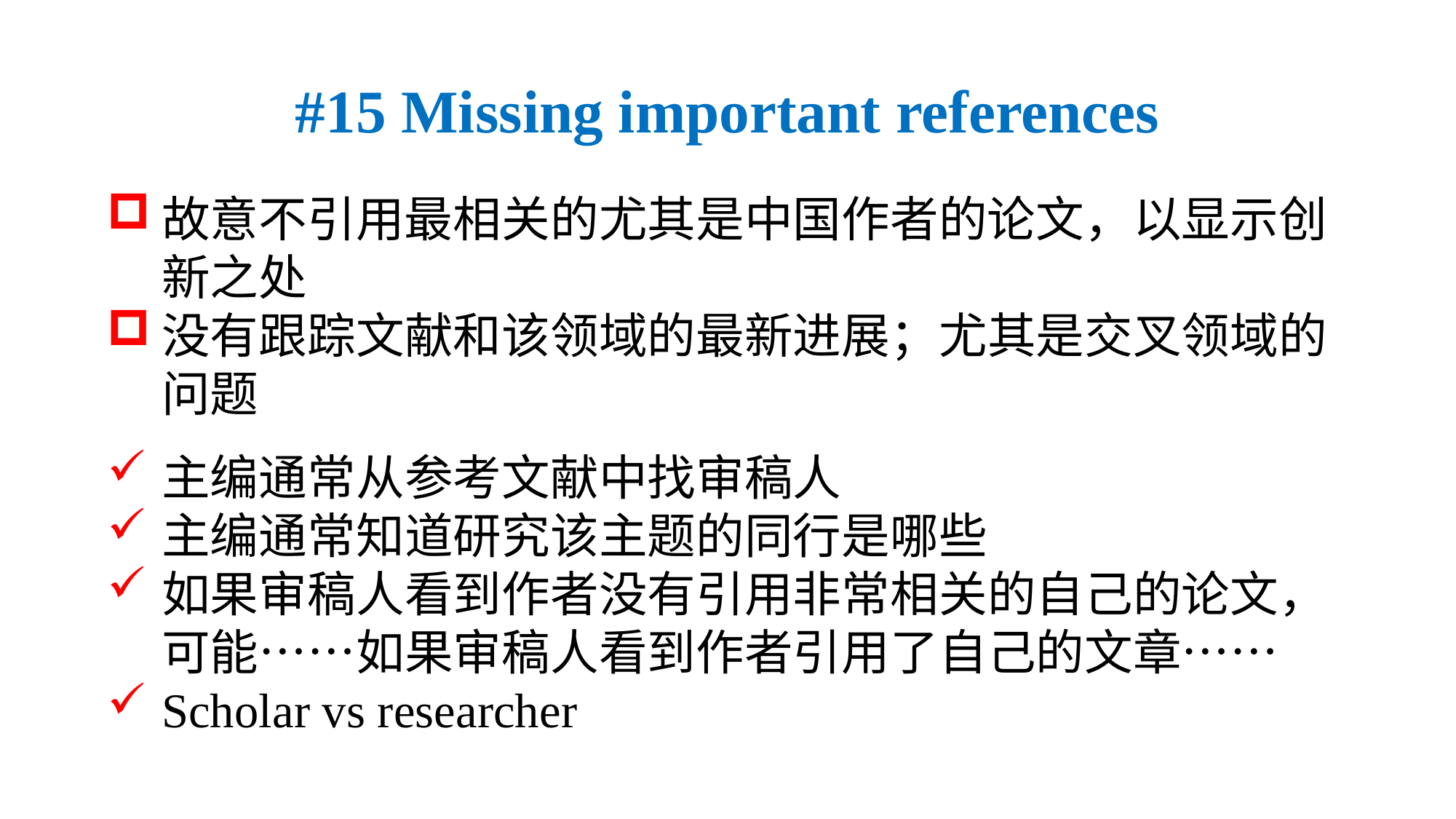

#15 Missing important references

故意不引用最相关的尤其是中国作者的论文，以显示创新之处
没有跟踪文献和该领域的最新进展；尤其是交叉领域的问题

主编通常从参考文献中找审稿人
主编通常知道研究该主题的同行是哪些
如果审稿人看到作者没有引用非常相关的自己的论文，可能……如果审稿人看到作者引用了自己的文章……
Scholar vs researcher